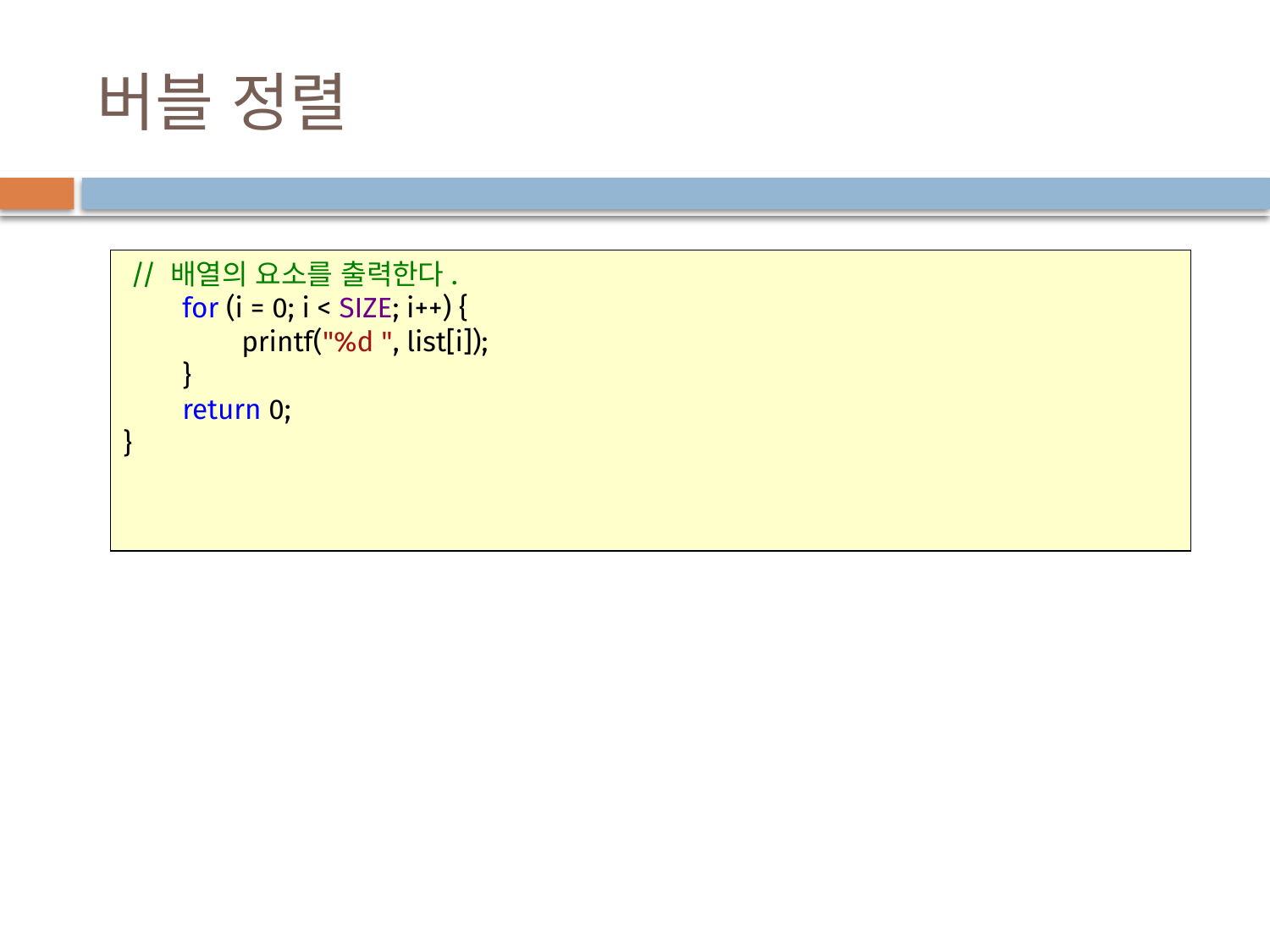

# 버블 정렬
 // 배열의 요소를 출력한다.
        for (i = 0; i < SIZE; i++) {
                printf("%d ", list[i]);
        }
        return 0;
}